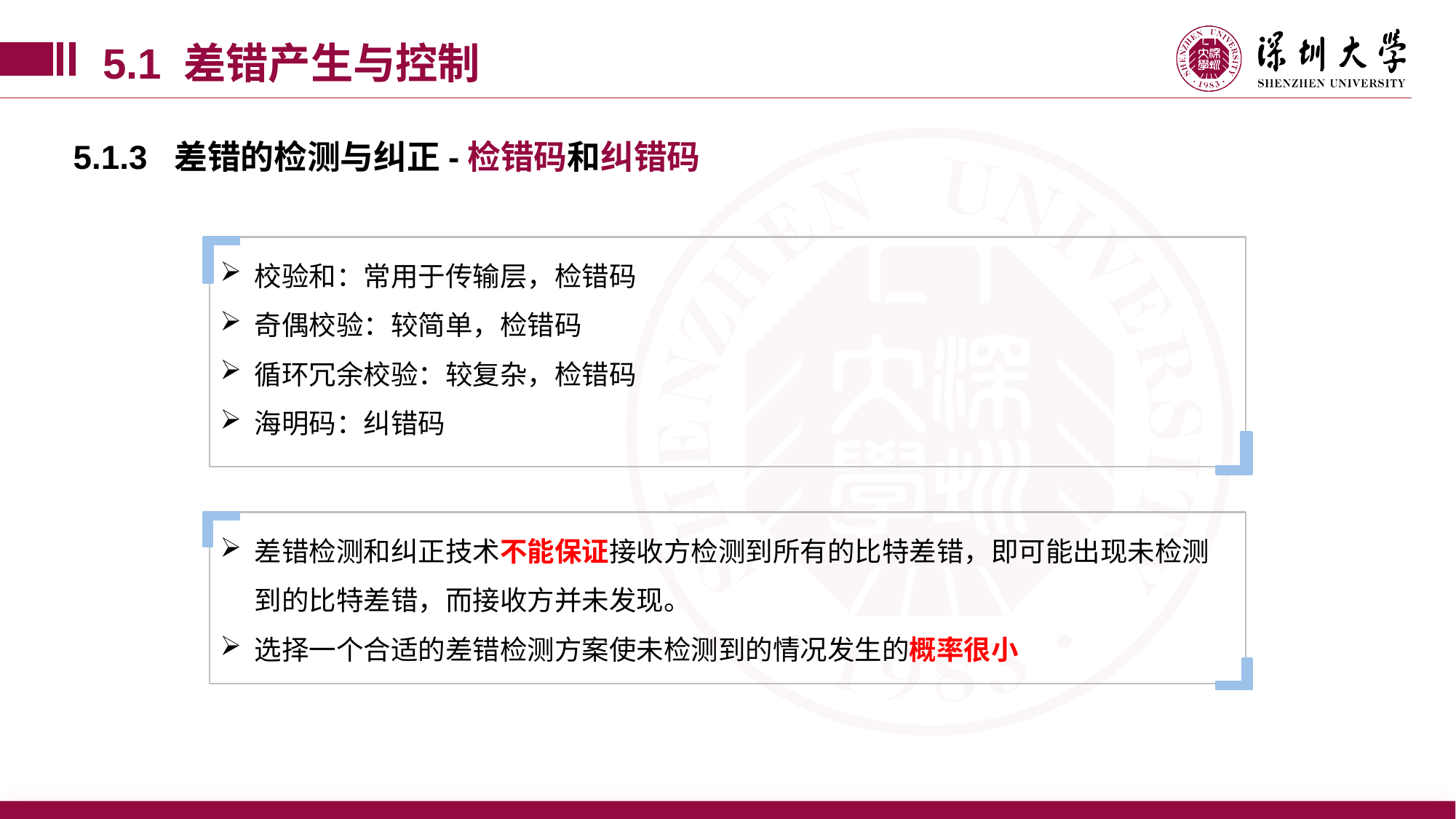

5.1 差错产生与控制

5.1.3  差错的检测与纠正-检错码和纠错码

校验和：常用于传输层，检错码
奇偶校验：较简单，检错码
循环冗余校验：较复杂，检错码
海明码：纠错码

差错检测和纠正技术不能保证接收方检测到所有的比特差错，即可能出现未检测到的比特差错，而接收方并未发现。
选择一个合适的差错检测方案使未检测到的情况发生的概率很小